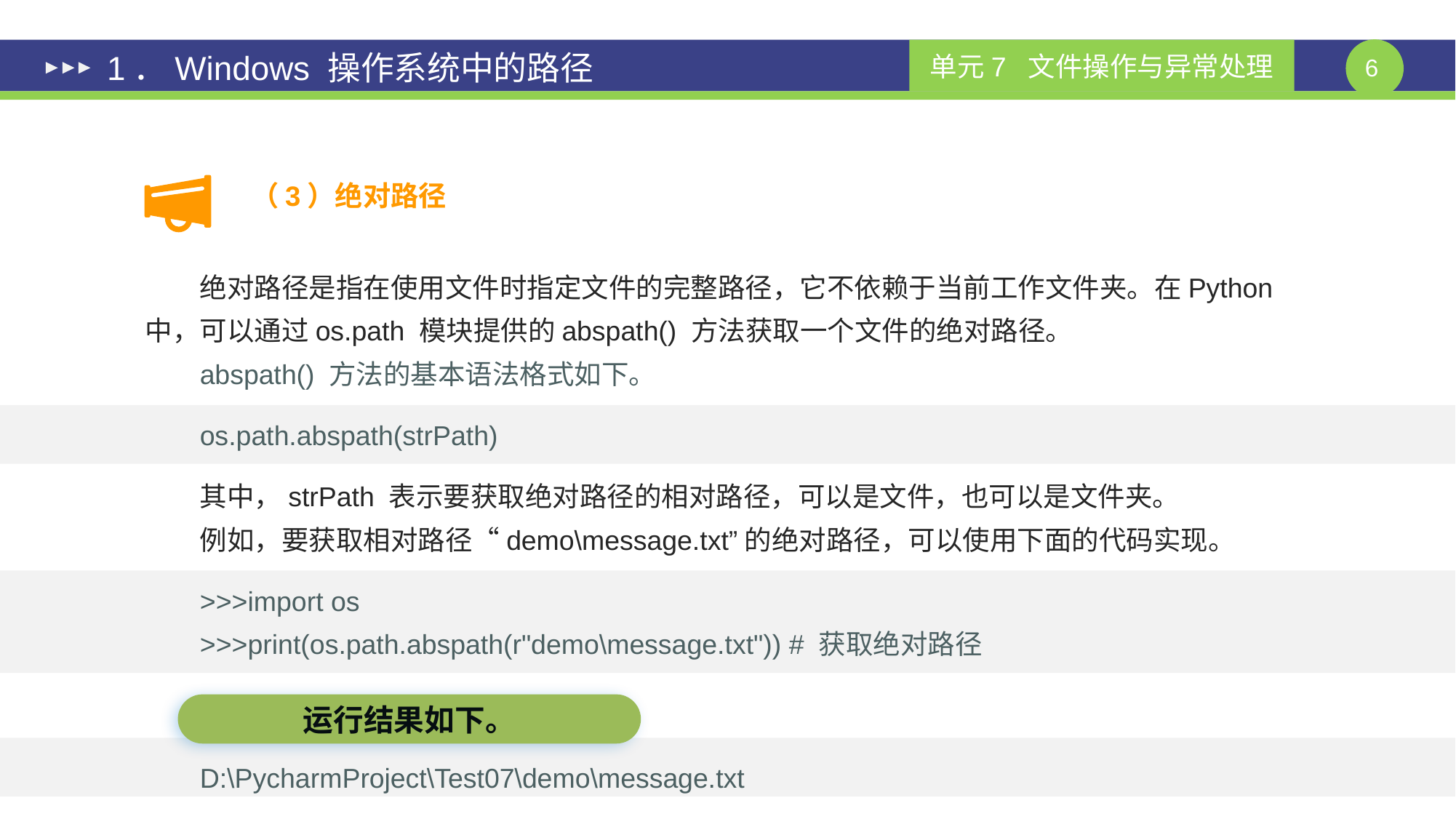

# 1．Windows 操作系统中的路径

（3）绝对路径
绝对路径是指在使用文件时指定文件的完整路径，它不依赖于当前工作文件夹。在Python 中，可以通过os.path 模块提供的abspath() 方法获取一个文件的绝对路径。
abspath() 方法的基本语法格式如下。

os.path.abspath(strPath)

其中，strPath 表示要获取绝对路径的相对路径，可以是文件，也可以是文件夹。
例如，要获取相对路径“demo\message.txt”的绝对路径，可以使用下面的代码实现。

>>>import os
>>>print(os.path.abspath(r"demo\message.txt")) # 获取绝对路径

D:\PycharmProject\Test07\demo\message.txt

运行结果如下。